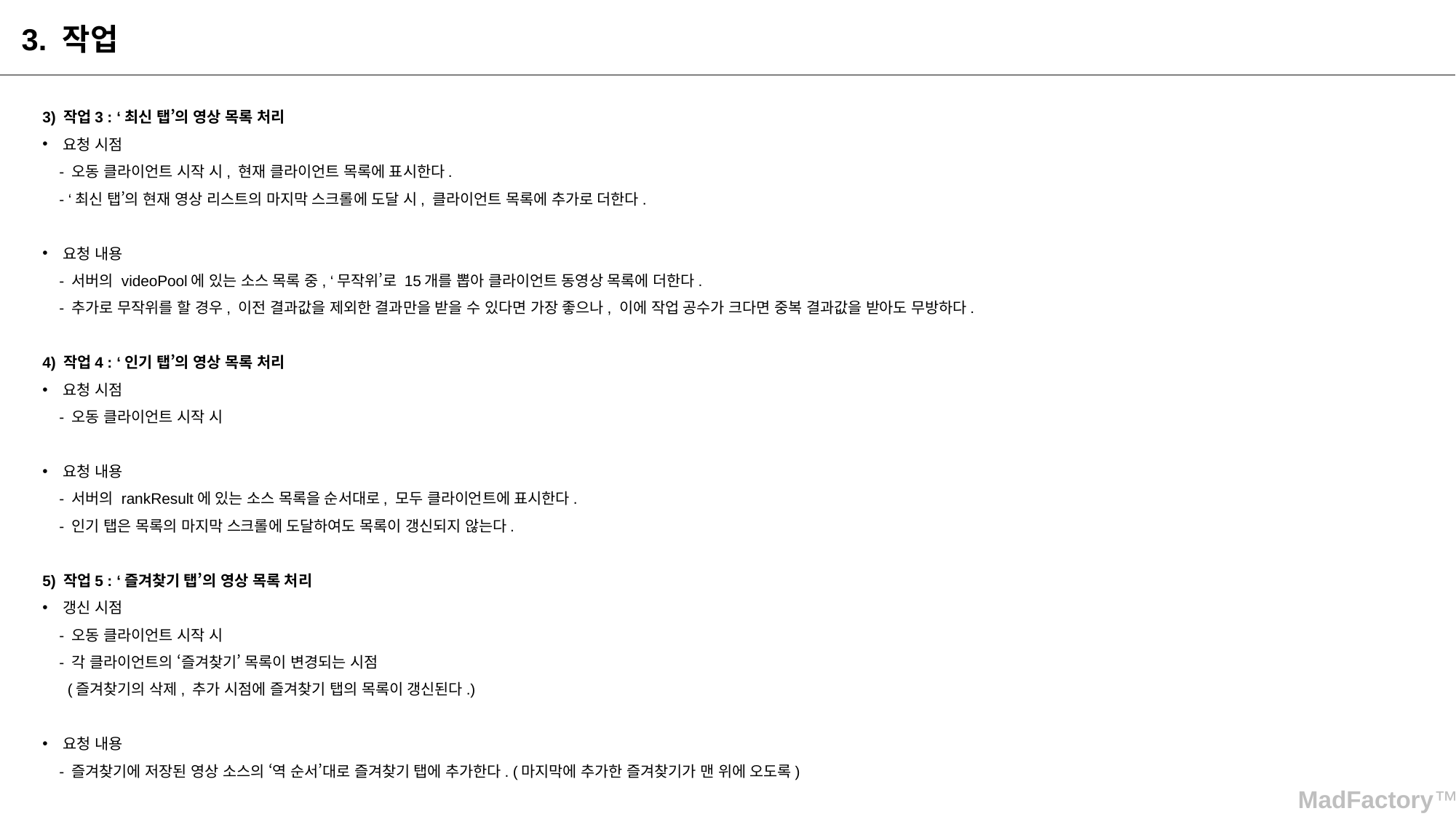

3. 작업
3) 작업3 : ‘최신 탭’의 영상 목록 처리
요청 시점
    - 오동 클라이언트 시작 시, 현재 클라이언트 목록에 표시한다.
    - ‘최신 탭’의 현재 영상 리스트의 마지막 스크롤에 도달 시, 클라이언트 목록에 추가로 더한다.

요청 내용
    - 서버의 videoPool에 있는 소스 목록 중, ‘무작위’로 15개를 뽑아 클라이언트 동영상 목록에 더한다.
    - 추가로 무작위를 할 경우, 이전 결과값을 제외한 결과만을 받을 수 있다면 가장 좋으나, 이에 작업 공수가 크다면 중복 결과값을 받아도 무방하다.

4) 작업4 : ‘인기 탭’의 영상 목록 처리
요청 시점
    - 오동 클라이언트 시작 시

요청 내용
    - 서버의 rankResult에 있는 소스 목록을 순서대로, 모두 클라이언트에 표시한다.
    - 인기 탭은 목록의 마지막 스크롤에 도달하여도 목록이 갱신되지 않는다.

5) 작업5 : ‘즐겨찾기 탭’의 영상 목록 처리
갱신 시점
    - 오동 클라이언트 시작 시
    - 각 클라이언트의 ‘즐겨찾기’ 목록이 변경되는 시점
      (즐겨찾기의 삭제, 추가 시점에 즐겨찾기 탭의 목록이 갱신된다.)

요청 내용
    - 즐겨찾기에 저장된 영상 소스의 ‘역 순서’대로 즐겨찾기 탭에 추가한다. (마지막에 추가한 즐겨찾기가 맨 위에 오도록)
MadFactory™